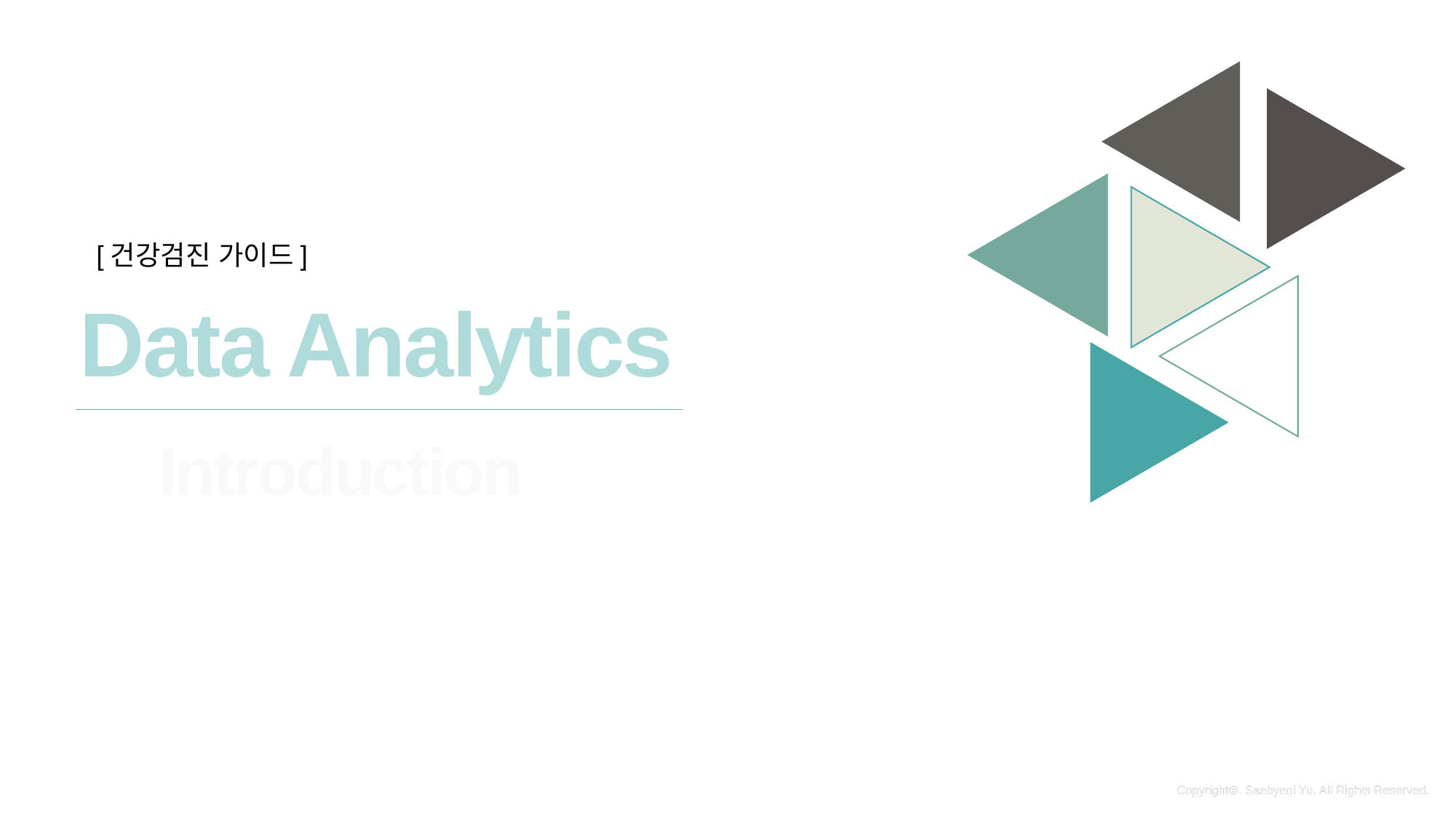

[건강검진 가이드]
Data Analytics
Introduction
Introduction
Copyrightⓒ. Saebyeol Yu. All Rights Reserved.